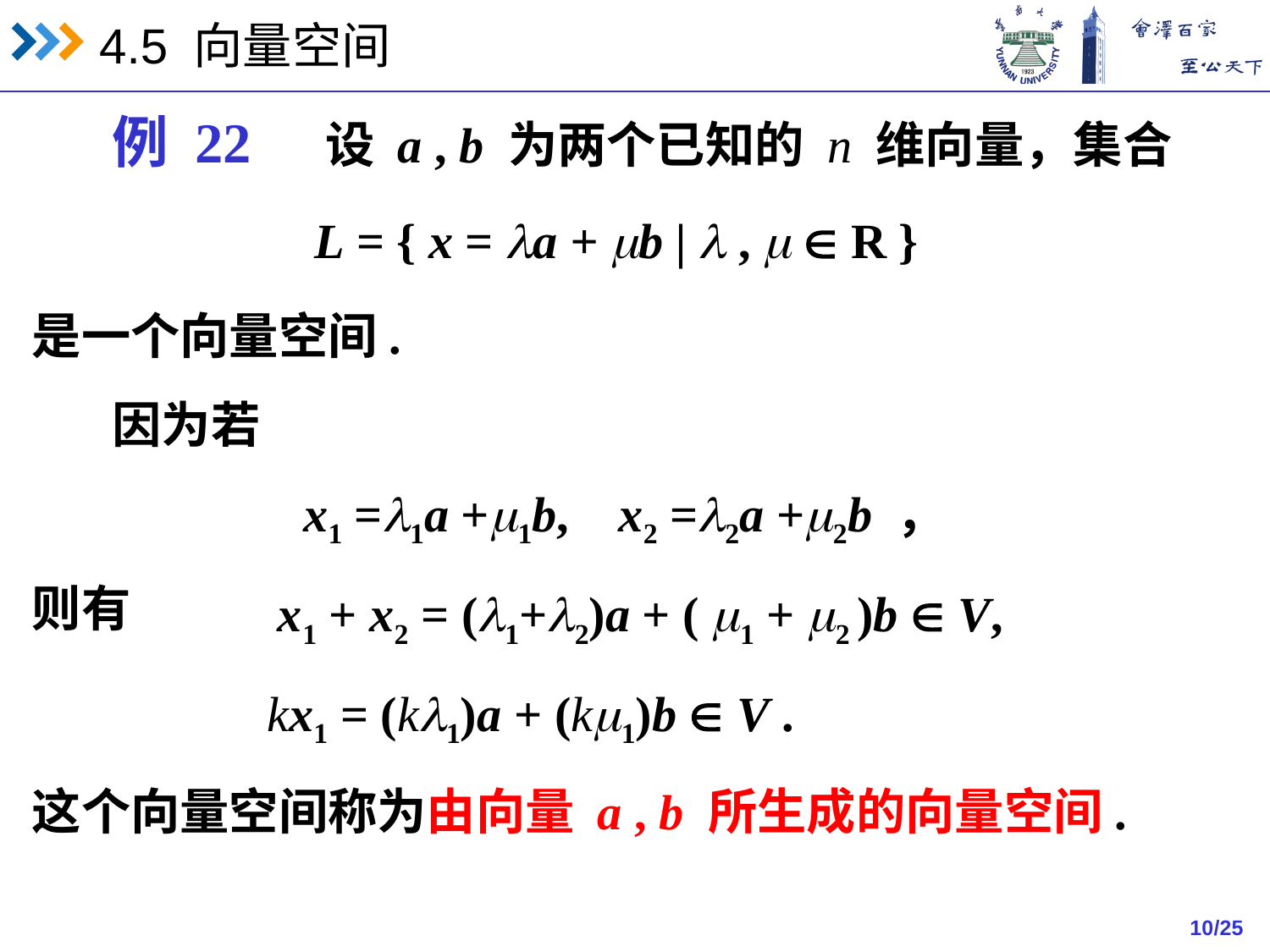

例 22     设 a , b 为两个已知的 n 维向量，集合
L = { x = λa + μb | λ , μ ∈ R }
是一个向量空间.
因为若
x1 =λ1a +μ1b,    x2 =λ2a +μ2b ，
则有
x1 + x2 = (λ1+λ2)a + ( μ1 + μ2 )b ∈ V,
kx1 = (kλ1)a + (kμ1)b ∈ V .
这个向量空间称为由向量 a , b 所生成的向量空间.